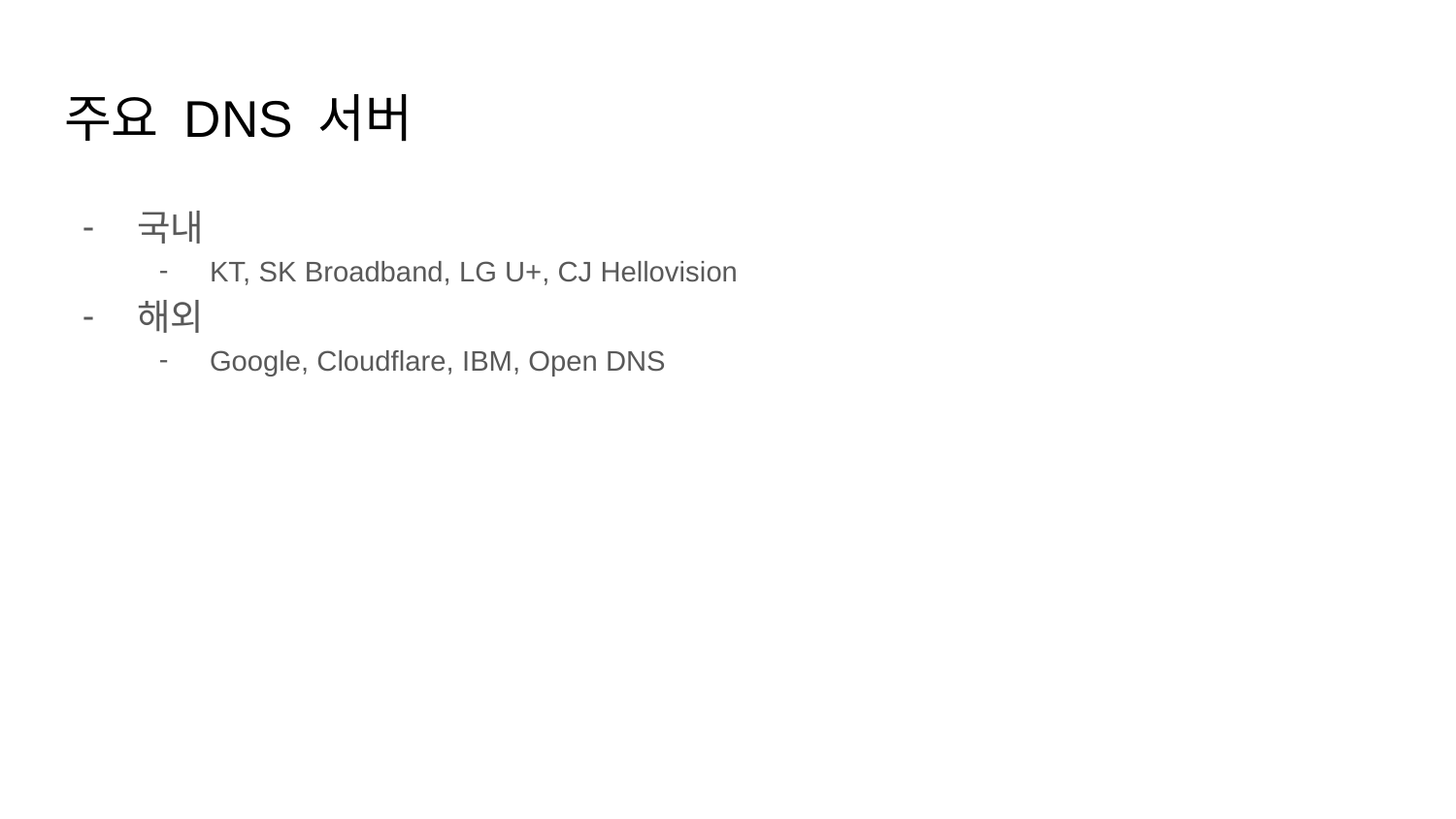

# 주요 DNS 서버
국내
KT, SK Broadband, LG U+, CJ Hellovision
해외
Google, Cloudflare, IBM, Open DNS